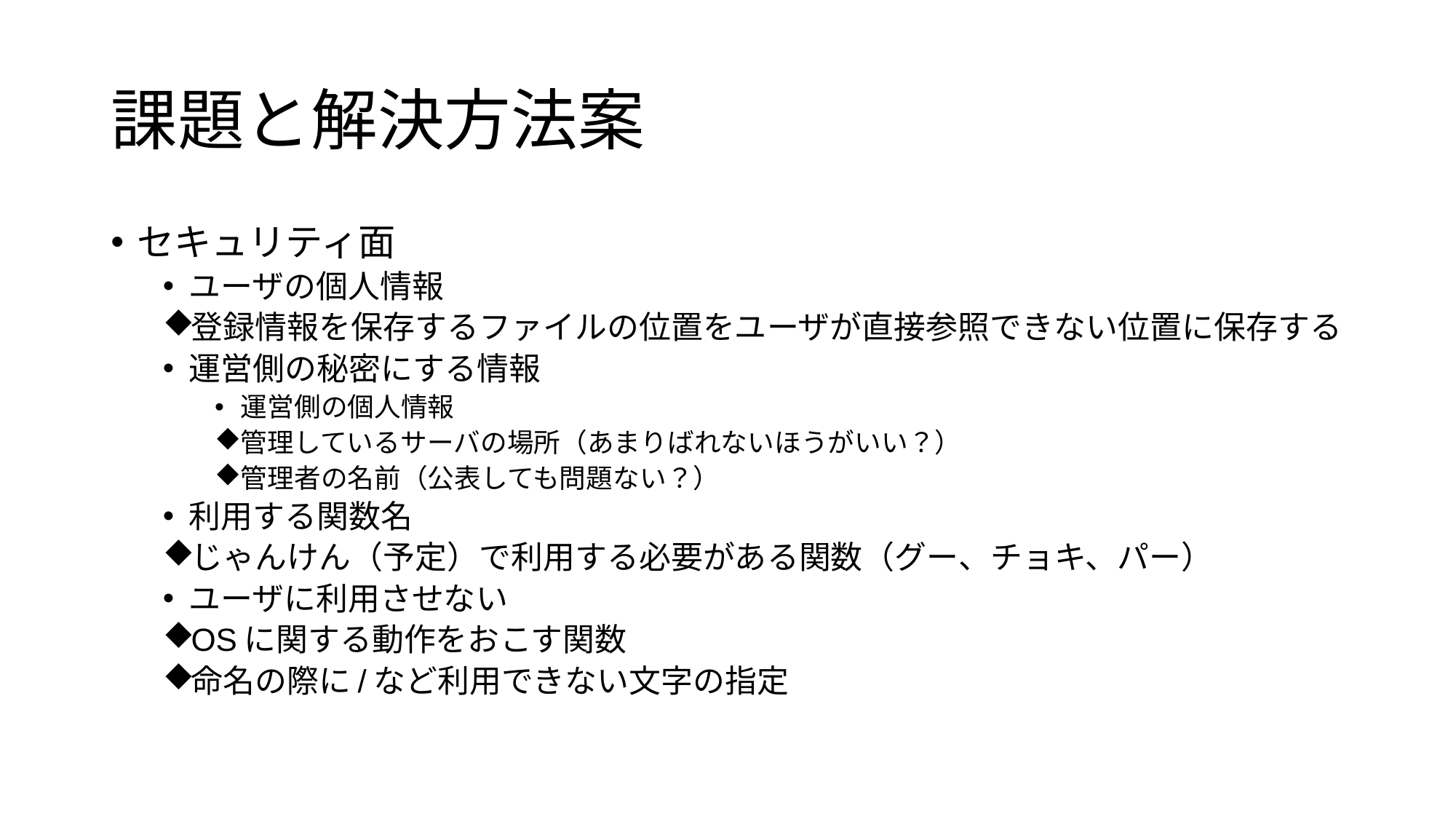

# 課題と解決方法案
セキュリティ面
ユーザの個人情報
登録情報を保存するファイルの位置をユーザが直接参照できない位置に保存する
運営側の秘密にする情報
運営側の個人情報
管理しているサーバの場所（あまりばれないほうがいい？）
管理者の名前（公表しても問題ない？）
利用する関数名
じゃんけん（予定）で利用する必要がある関数（グー、チョキ、パー）
ユーザに利用させない
OSに関する動作をおこす関数
命名の際に/など利用できない文字の指定